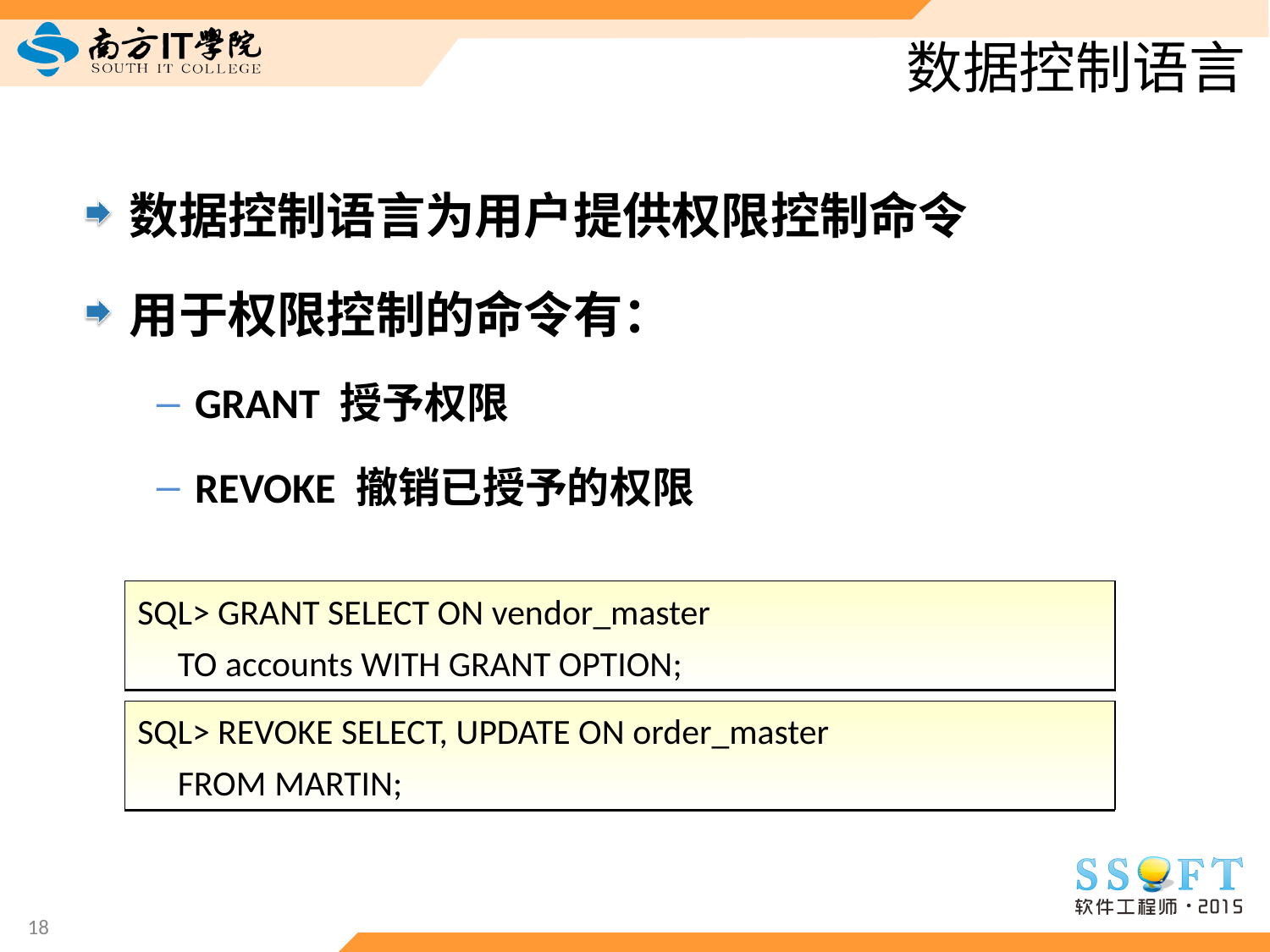

# 数据控制语言
数据控制语言为用户提供权限控制命令
用于权限控制的命令有：
GRANT 授予权限
REVOKE 撤销已授予的权限
SQL> GRANT SELECT ON vendor_master
     TO accounts WITH GRANT OPTION;
SQL> GRANT SELECT, UPDATE ON order_master
     TO MARTIN;
SQL> REVOKE SELECT, UPDATE ON order_master
     FROM MARTIN;
SQL> GRANT UPDATE(qty_hand, re_level)
     ON itemfile TO MARTIN;
18